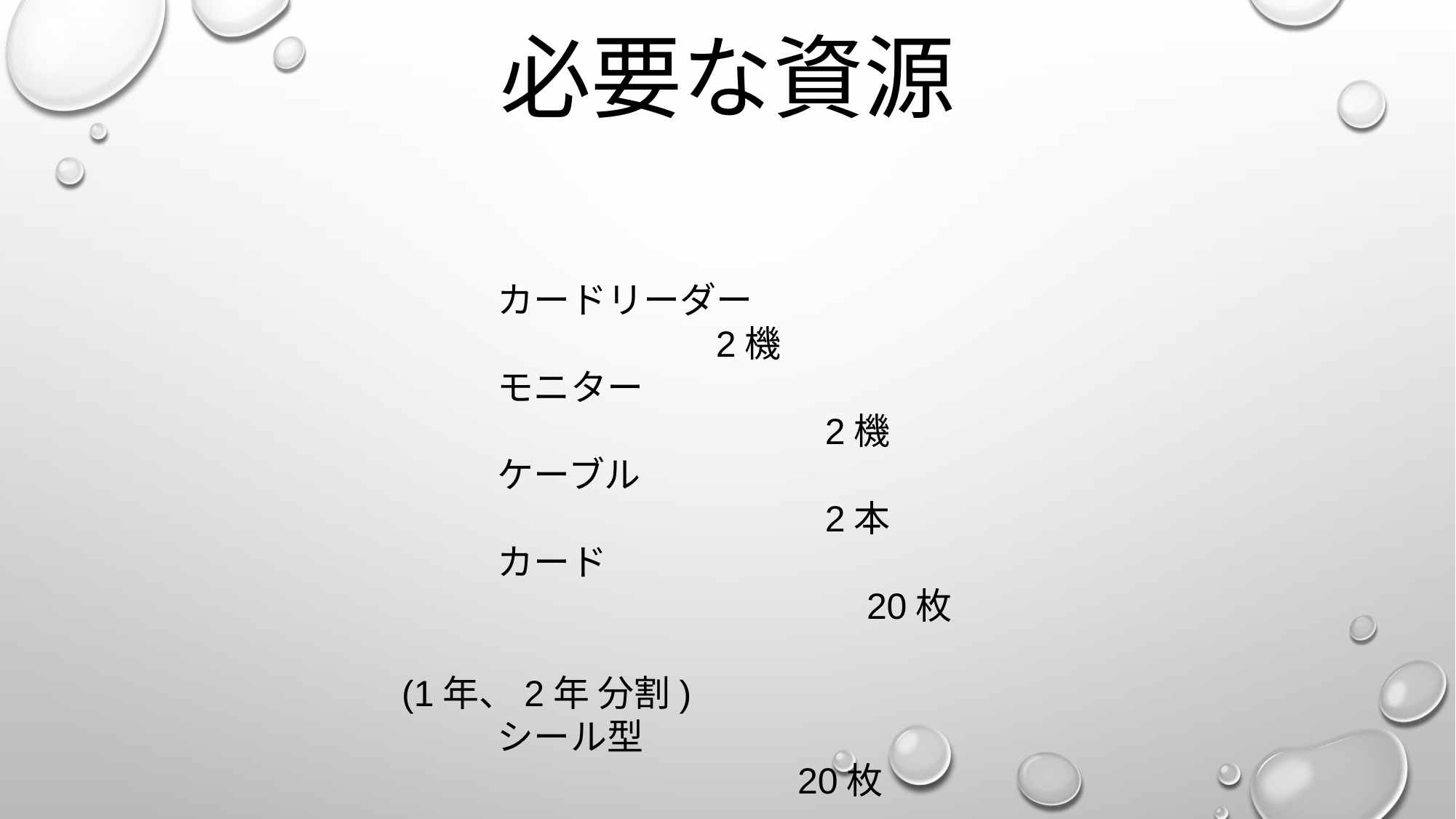

必要な資源
		カードリーダー　								2機
		モニター 										2機
		ケーブル										2本
		カード										    20枚
								               (1年、2年 分割)
		シール型 									　　20枚